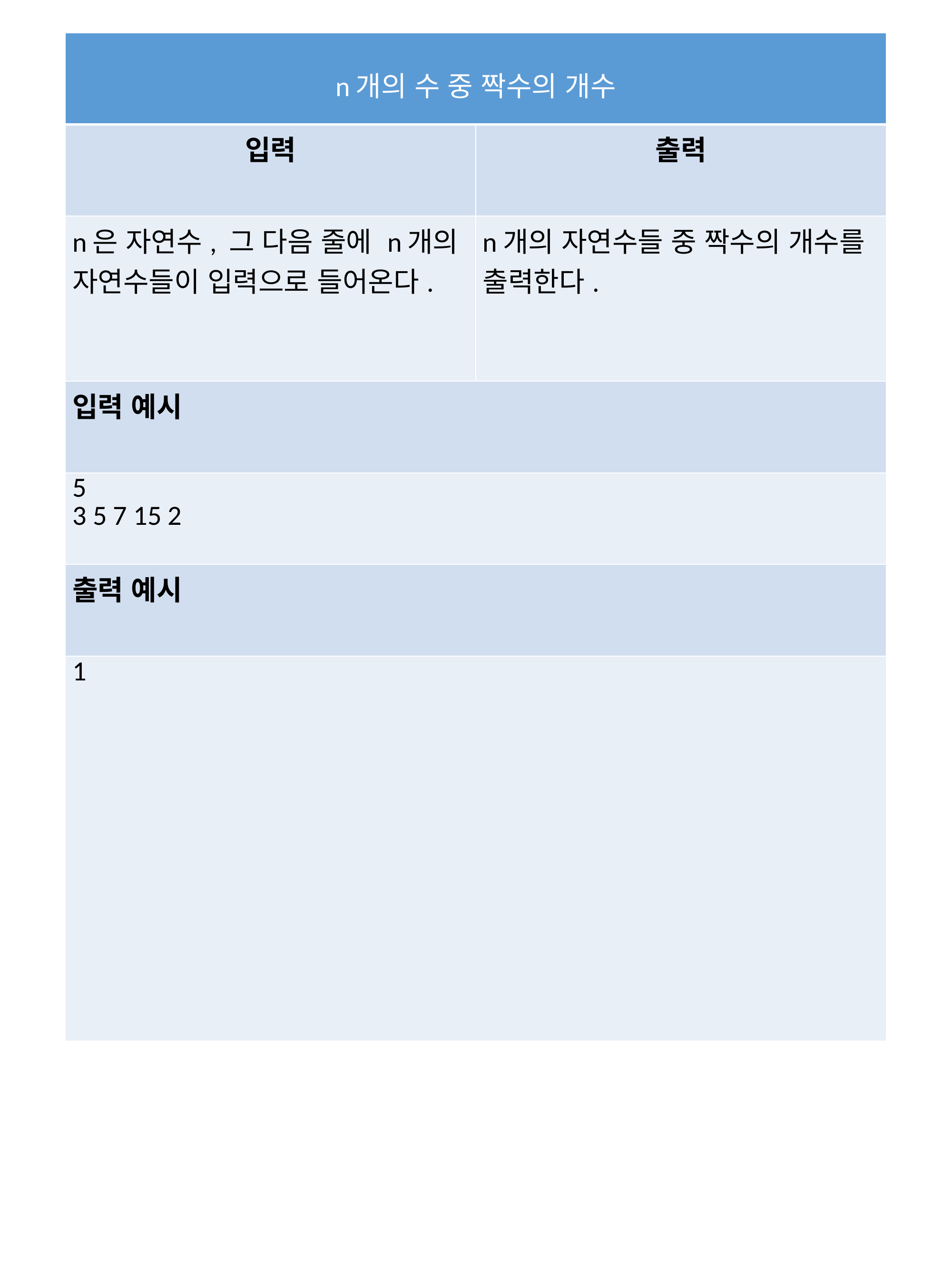

| n개의 수 중 짝수의 개수 |  |
| --- | --- |
| 입력 | 출력 |
| n은 자연수, 그 다음 줄에 n개의 자연수들이 입력으로 들어온다. | n개의 자연수들 중 짝수의 개수를 출력한다. |
| 입력 예시 |  |
| 5 3 5 7 15 2 |  |
| 출력 예시 |  |
| 1 |  |